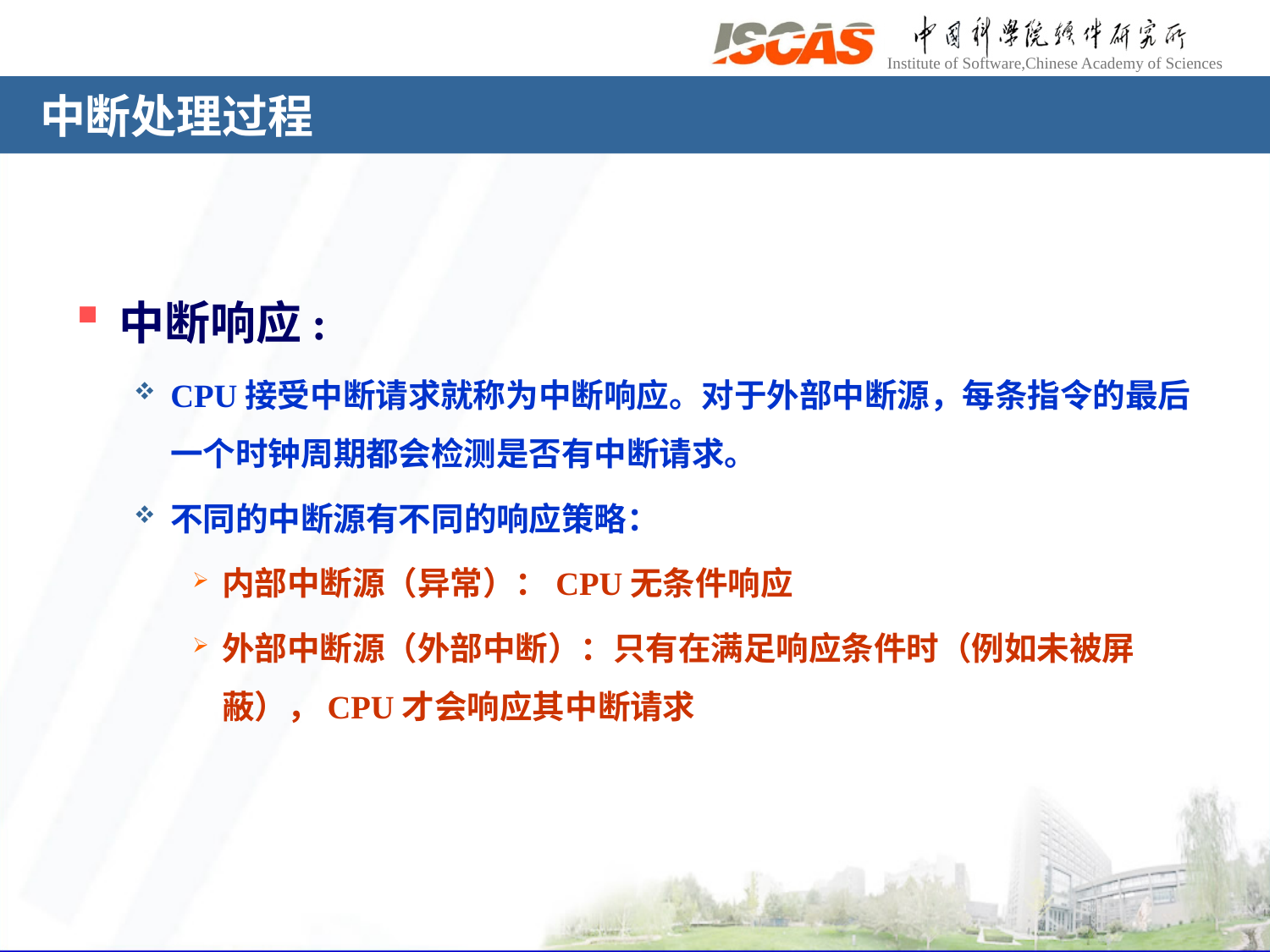

# 中断处理过程
中断响应:
CPU接受中断请求就称为中断响应。对于外部中断源，每条指令的最后一个时钟周期都会检测是否有中断请求。
不同的中断源有不同的响应策略：
内部中断源（异常）：CPU无条件响应
外部中断源（外部中断）：只有在满足响应条件时（例如未被屏蔽），CPU才会响应其中断请求